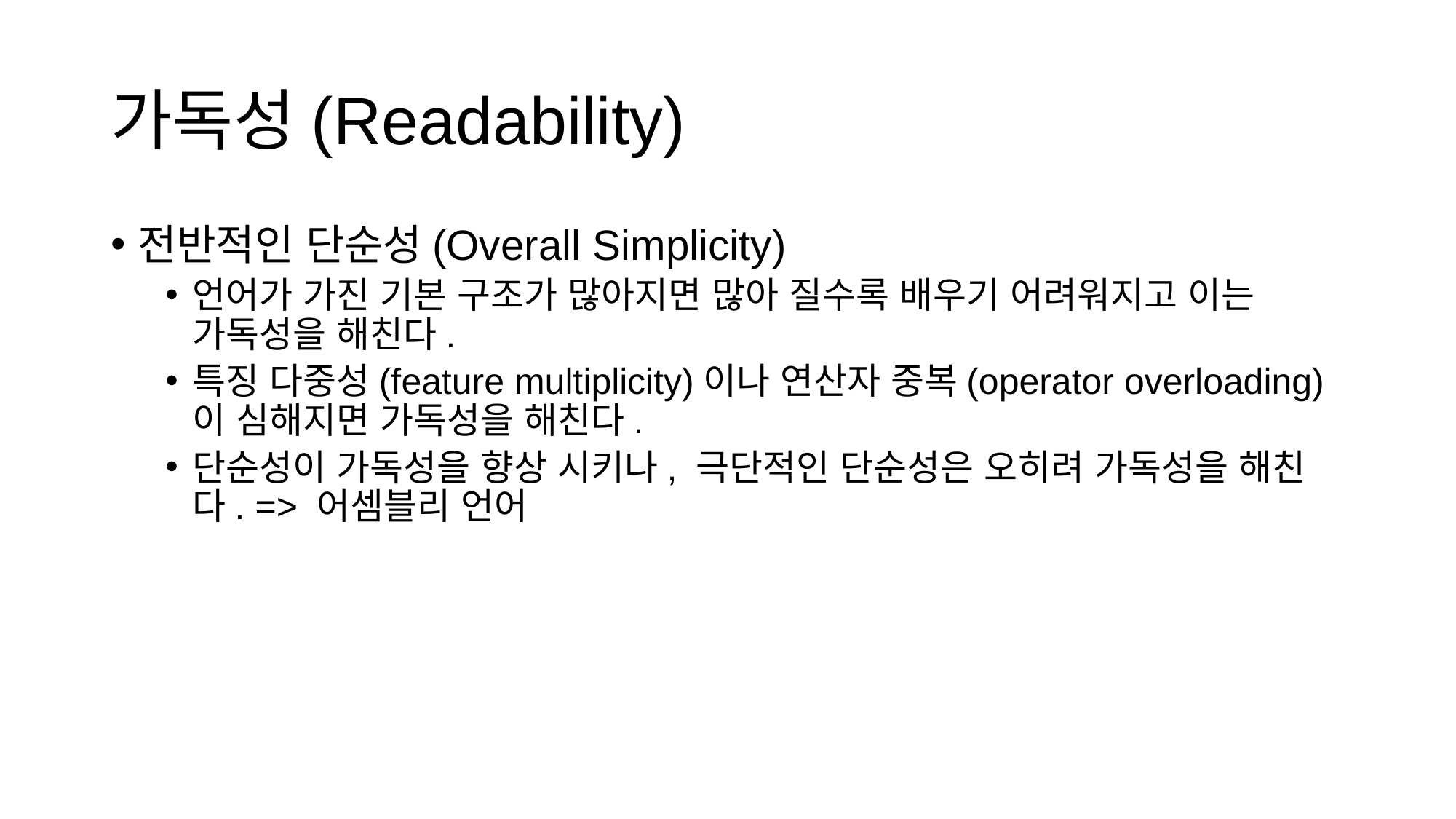

# 가독성(Readability)
전반적인 단순성(Overall Simplicity)
언어가 가진 기본 구조가 많아지면 많아 질수록 배우기 어려워지고 이는 가독성을 해친다.
특징 다중성(feature multiplicity)이나 연산자 중복(operator overloading)이 심해지면 가독성을 해친다.
단순성이 가독성을 향상 시키나, 극단적인 단순성은 오히려 가독성을 해친다. => 어셈블리 언어